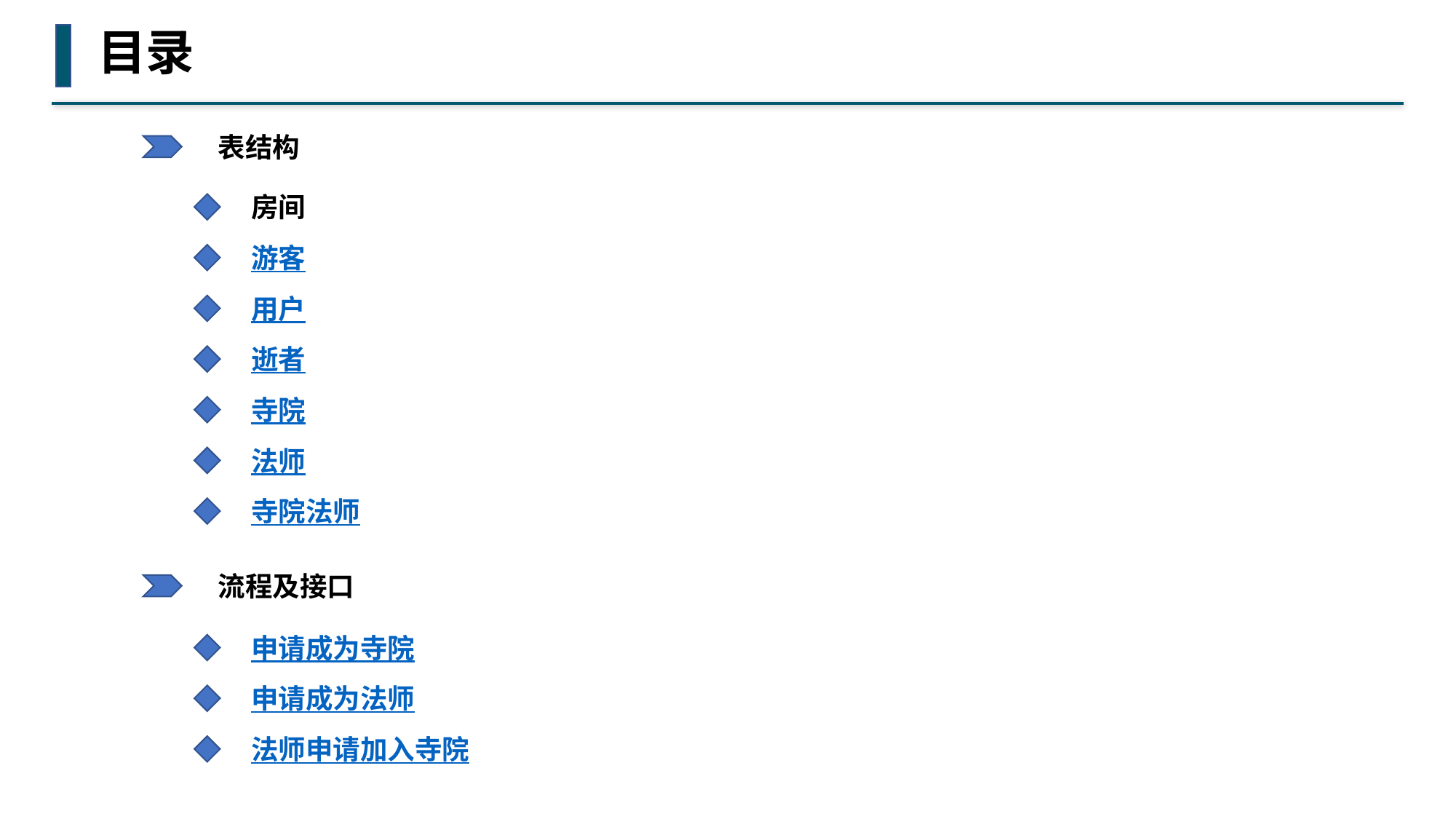

目录

表结构

房间

游客

用户

逝者

寺院

法师

寺院法师

流程及接口

申请成为寺院

申请成为法师

法师申请加入寺院